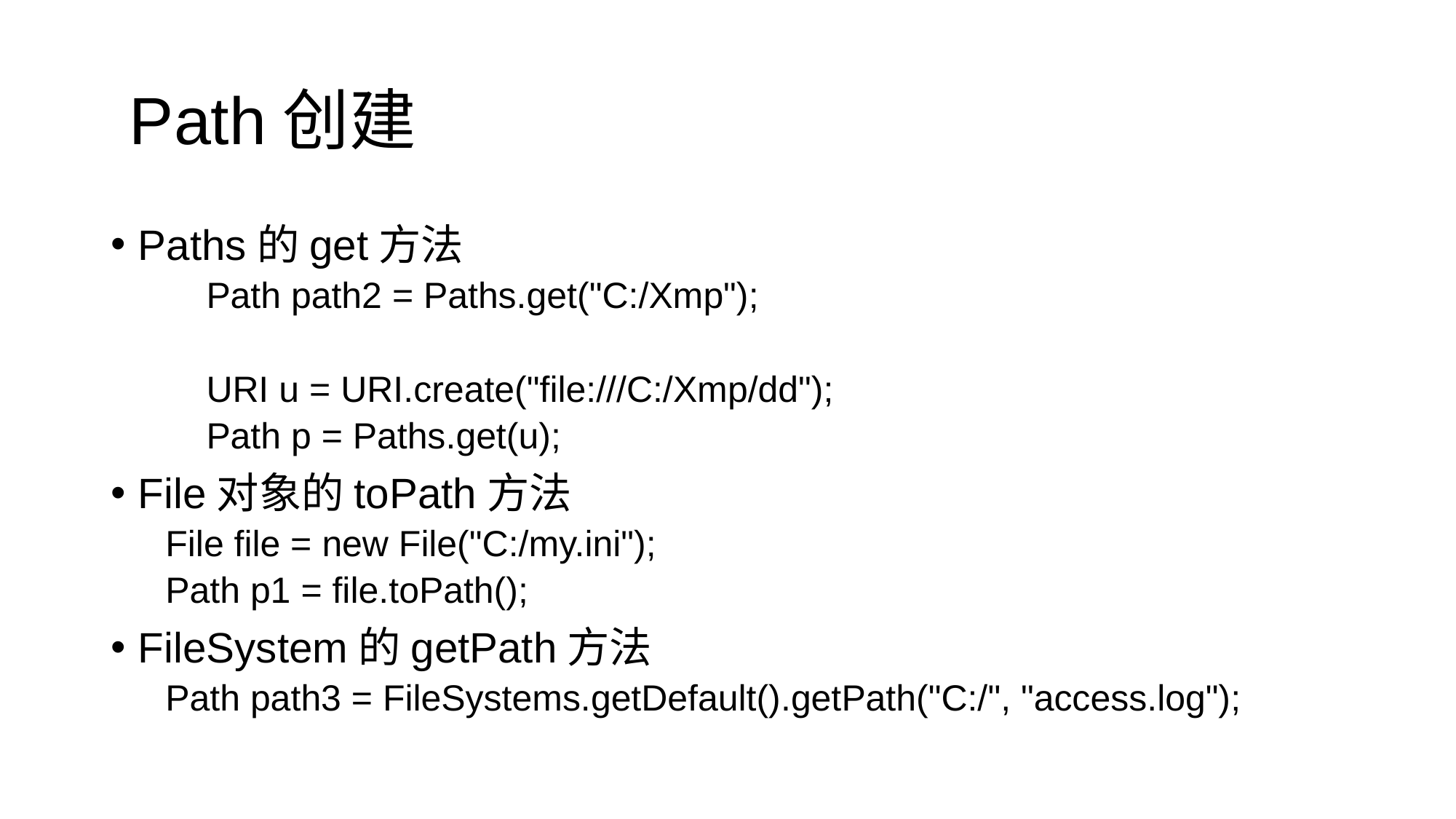

# Path创建
Paths的get方法
    Path path2 = Paths.get("C:/Xmp");

    URI u = URI.create("file:///C:/Xmp/dd");
    Path p = Paths.get(u);
File对象的toPath方法
File file = new File("C:/my.ini");
Path p1 = file.toPath();
FileSystem的getPath方法
Path path3 = FileSystems.getDefault().getPath("C:/", "access.log");